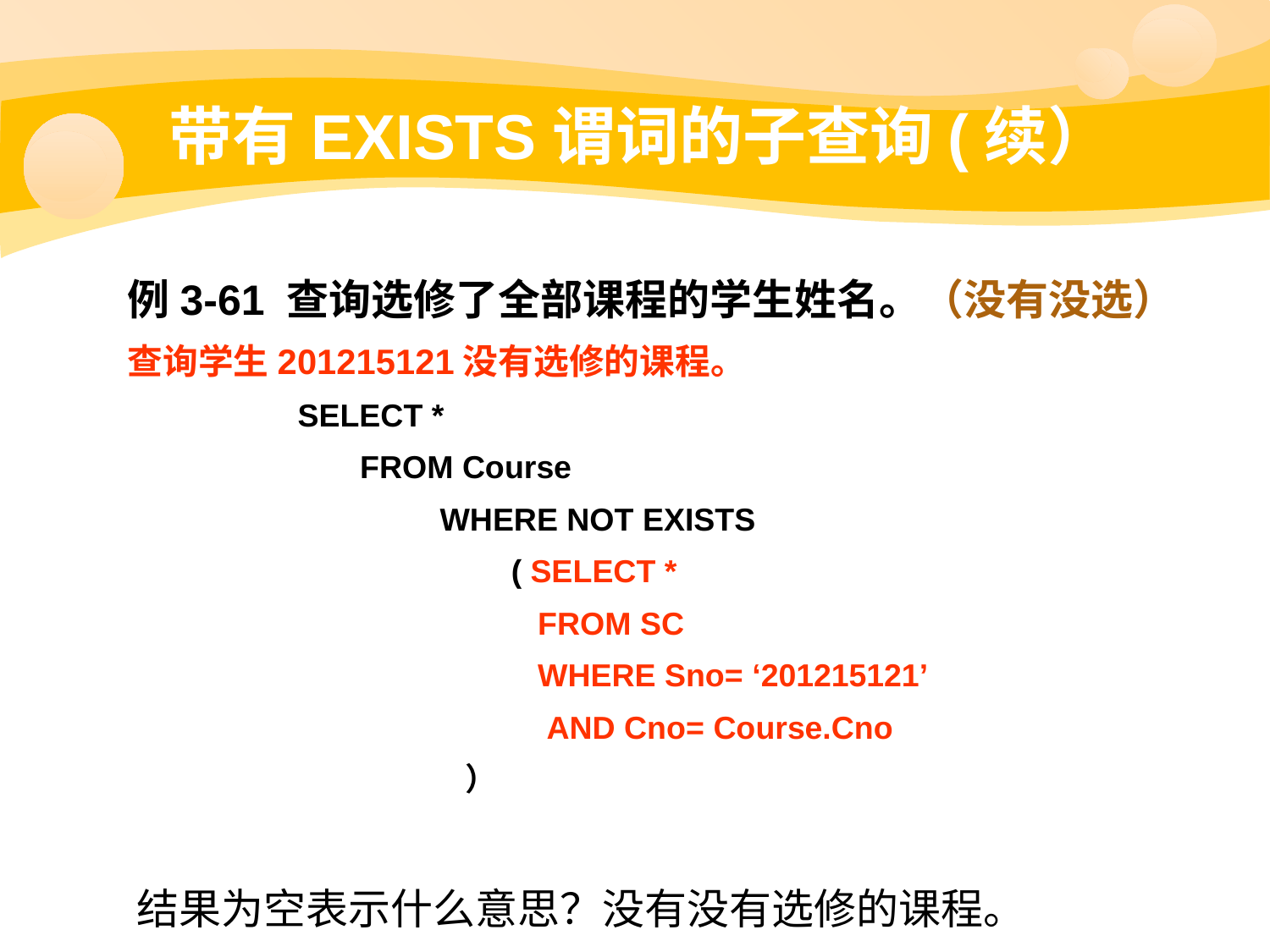

带有EXISTS谓词的子查询(续）
例3-61 查询选修了全部课程的学生姓名。（没有没选）
查询学生201215121没有选修的课程。
            SELECT *
                   FROM Course
                            WHERE NOT EXISTS
                                    ( SELECT *
                                       FROM SC
                                       WHERE Sno= ‘201215121’
                                        AND Cno= Course.Cno
                                     ）
结果为空表示什么意思？没有没有选修的课程。